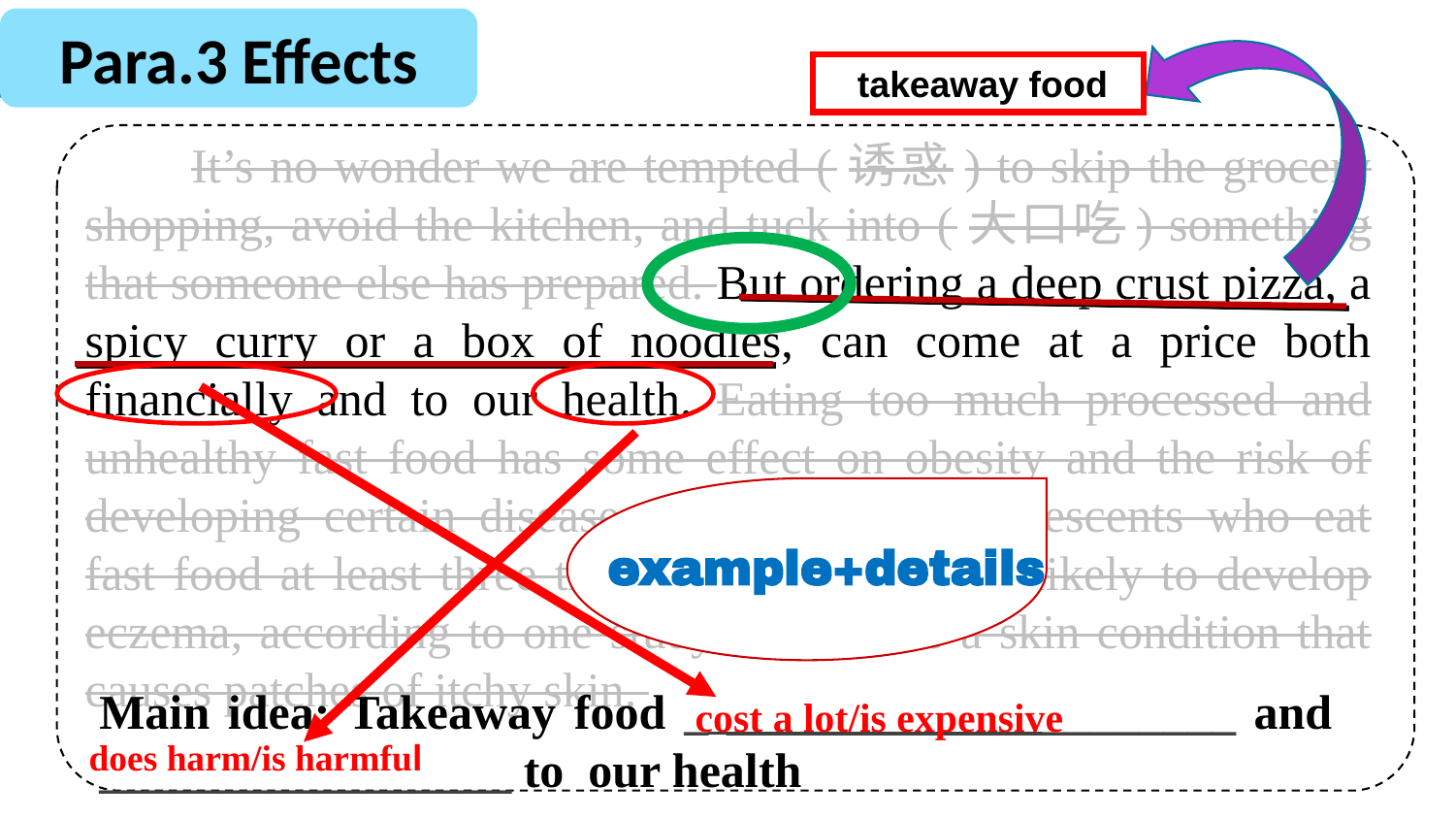

Para.3 Effects
   takeaway food

    It’s no wonder we are tempted (诱惑) to skip the grocery shopping, avoid the kitchen, and tuck into (大口吃) something that someone else has prepared. But ordering a deep crust pizza, a spicy curry or a box of noodles, can come at a price both financially and to our health. Eating too much processed and unhealthy fast food has some effect on obesity and the risk of developing certain diseases. Children and adolescents who eat fast food at least three times a week are more likely to develop eczema, according to one study. Eczema is a skin condition that causes patches of itchy skin.

example+details
Main idea: Takeaway food _ _____________________ and _________________ to  our health
                          cost a lot/is expensive
does harm/is harmful